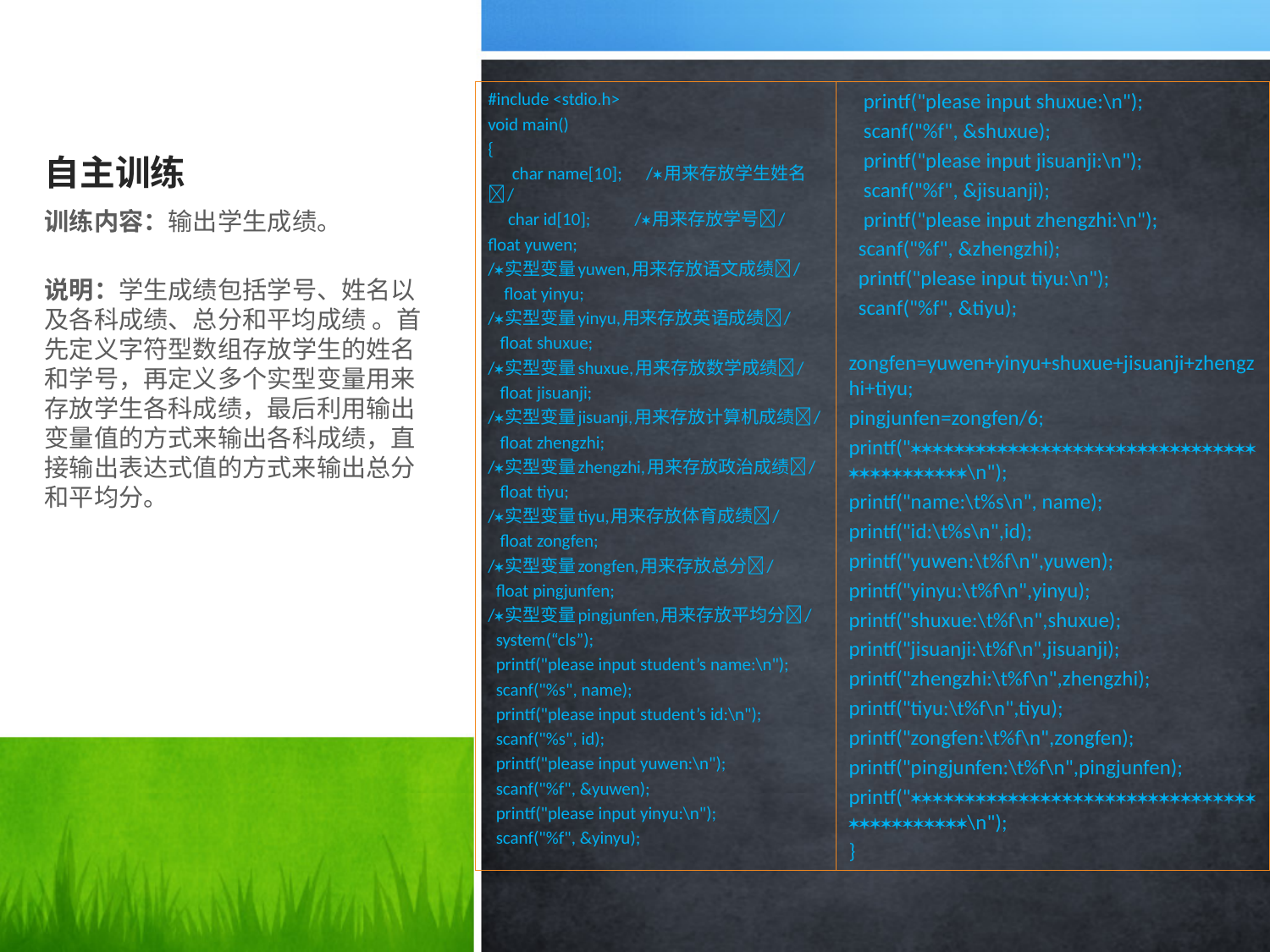

printf("please input shuxue:\n");
   scanf("%f", &shuxue);
   printf("please input jisuanji:\n");
   scanf("%f", &jisuanji);
   printf("please input zhengzhi:\n");
  scanf("%f", &zhengzhi);
  printf("please input tiyu:\n");
  scanf("%f", &tiyu);
  zongfen=yuwen+yinyu+shuxue+jisuanji+zhengzhi+tiyu;
pingjunfen=zongfen/6;
printf("∗∗∗∗∗∗∗∗∗∗∗∗∗∗∗∗∗∗∗∗∗∗∗∗∗∗∗∗∗∗∗∗∗∗∗∗∗∗∗∗∗∗∗\n");
printf("name:\t%s\n", name);
printf("id:\t%s\n",id);
printf("yuwen:\t%f\n",yuwen);
printf("yinyu:\t%f\n",yinyu);
printf("shuxue:\t%f\n",shuxue);
printf("jisuanji:\t%f\n",jisuanji);
printf("zhengzhi:\t%f\n",zhengzhi);
printf("tiyu:\t%f\n",tiyu);
printf("zongfen:\t%f\n",zongfen);
printf("pingjunfen:\t%f\n",pingjunfen);
printf("∗∗∗∗∗∗∗∗∗∗∗∗∗∗∗∗∗∗∗∗∗∗∗∗∗∗∗∗∗∗∗∗∗∗∗∗∗∗∗∗∗∗∗\n");
}

#include <stdio.h>
void main()
{
      char name[10];      /∗用来存放学生姓名∗/
     char id[10];           /∗用来存放学号∗/
float yuwen;
/∗实型变量yuwen,用来存放语文成绩∗/
    float yinyu;
/∗实型变量yinyu,用来存放英语成绩∗/
   float shuxue;
/∗实型变量shuxue,用来存放数学成绩∗/
   float jisuanji;
/∗实型变量jisuanji,用来存放计算机成绩∗/
   float zhengzhi;
/∗实型变量zhengzhi,用来存放政治成绩∗/
   float tiyu;
/∗实型变量tiyu,用来存放体育成绩∗/
   float zongfen;
/∗实型变量zongfen,用来存放总分∗/
  float pingjunfen;
/∗实型变量pingjunfen,用来存放平均分∗/
  system(“cls”);
  printf("please input student’s name:\n");
  scanf("%s", name);
  printf("please input student’s id:\n");
  scanf("%s", id);
  printf("please input yuwen:\n");
  scanf("%f", &yuwen);
  printf("please input yinyu:\n");
  scanf("%f", &yinyu);

# 自主训练
训练内容：输出学生成绩。

说明：学生成绩包括学号、姓名以及各科成绩、总分和平均成绩 。首先定义字符型数组存放学生的姓名和学号，再定义多个实型变量用来存放学生各科成绩，最后利用输出变量值的方式来输出各科成绩，直接输出表达式值的方式来输出总分和平均分。